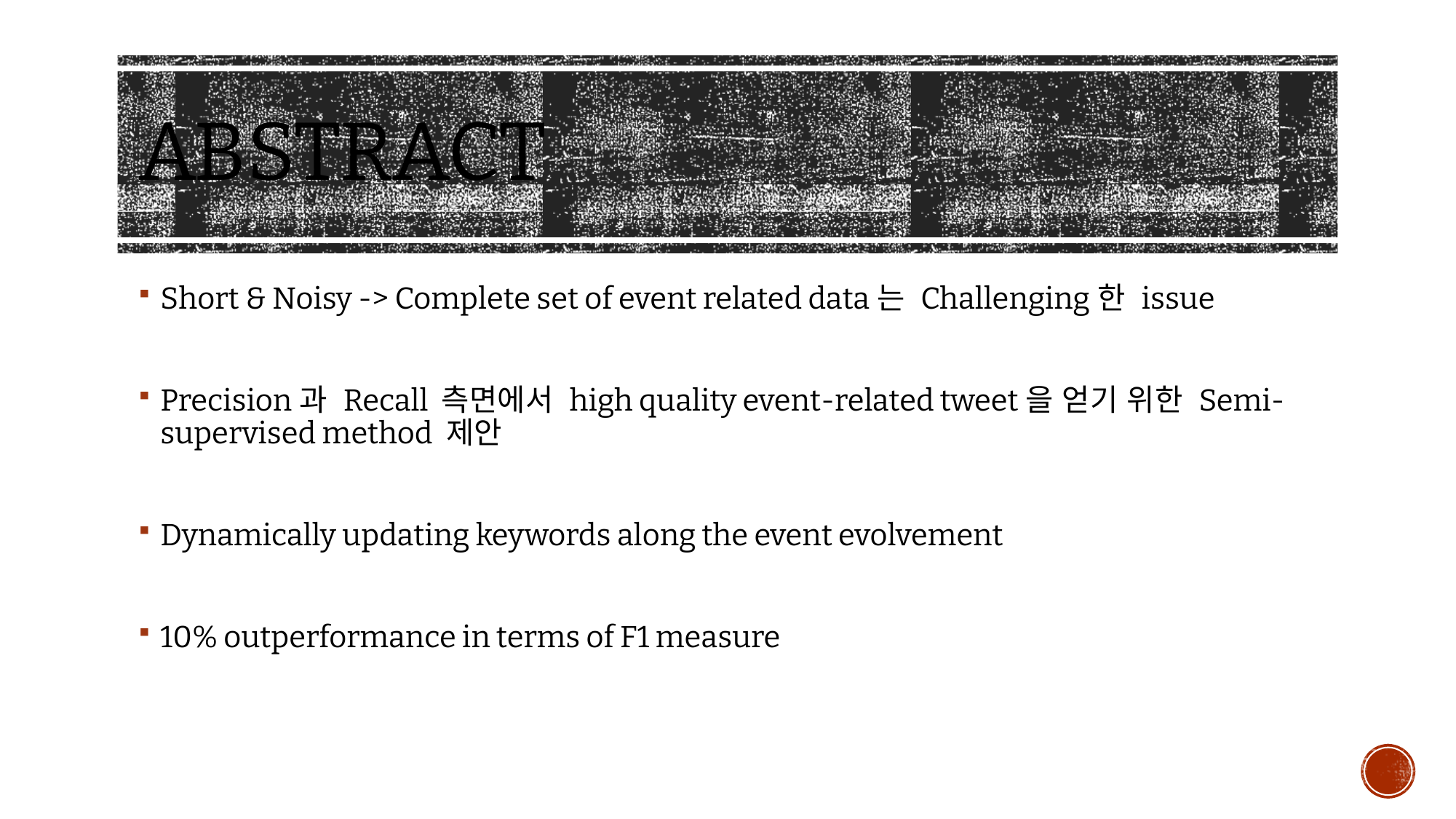

# abstract

Short & Noisy -> Complete set of event related data는 Challenging한 issue

Precision과 Recall 측면에서 high quality event-related tweet을 얻기 위한 Semi-supervised method 제안

Dynamically updating keywords along the event evolvement

10% outperformance in terms of F1 measure